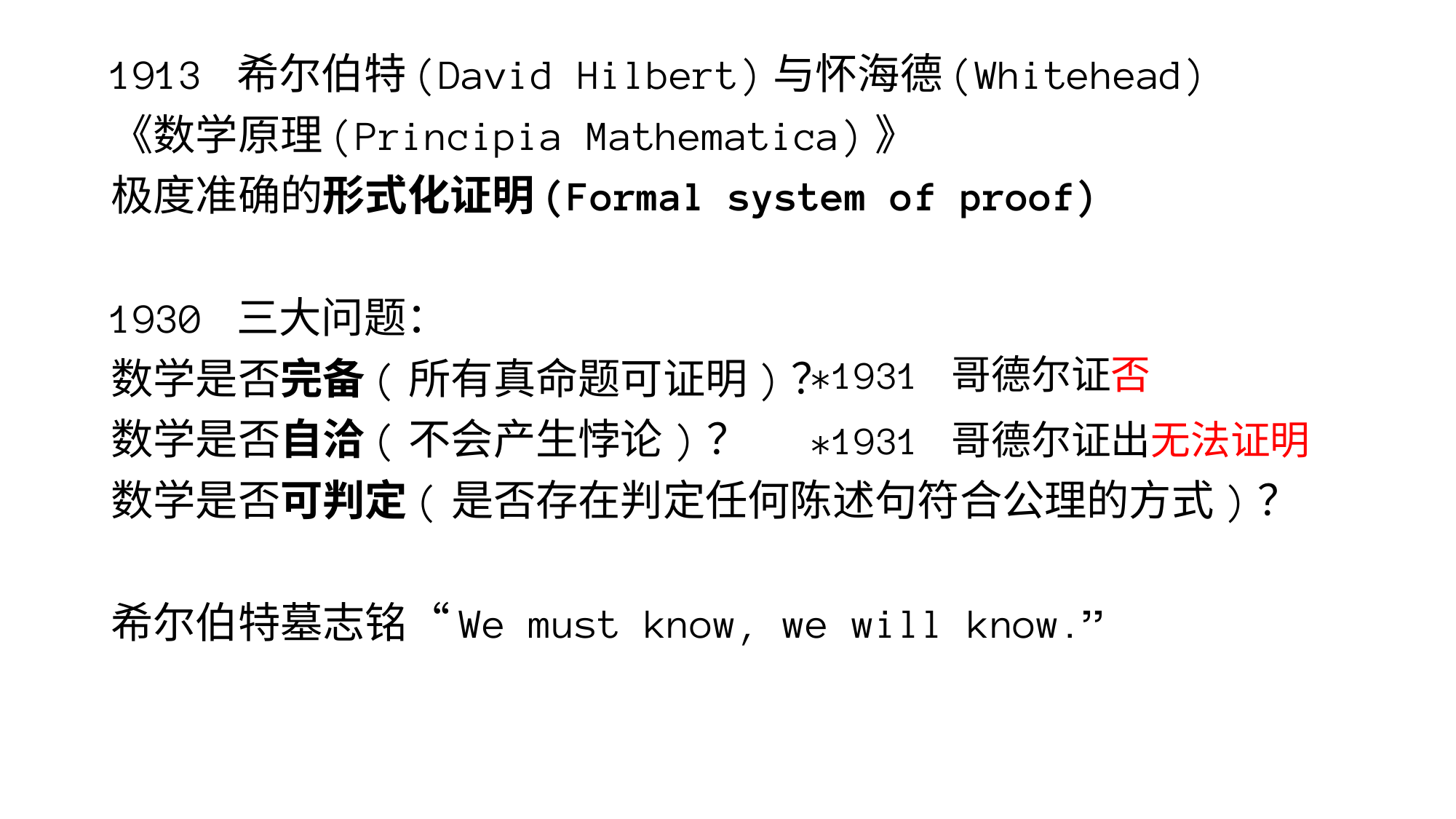

1913 希尔伯特(David Hilbert)与怀海德(Whitehead)
《数学原理(Principia Mathematica)》
极度准确的形式化证明(Formal system of proof)

1930 三大问题：
数学是否完备(所有真命题可证明)？
数学是否自洽(不会产生悖论)？
数学是否可判定(是否存在判定任何陈述句符合公理的方式)？

希尔伯特墓志铭“We must know, we will know.”

*1931 哥德尔证否
*1931 哥德尔证出无法证明